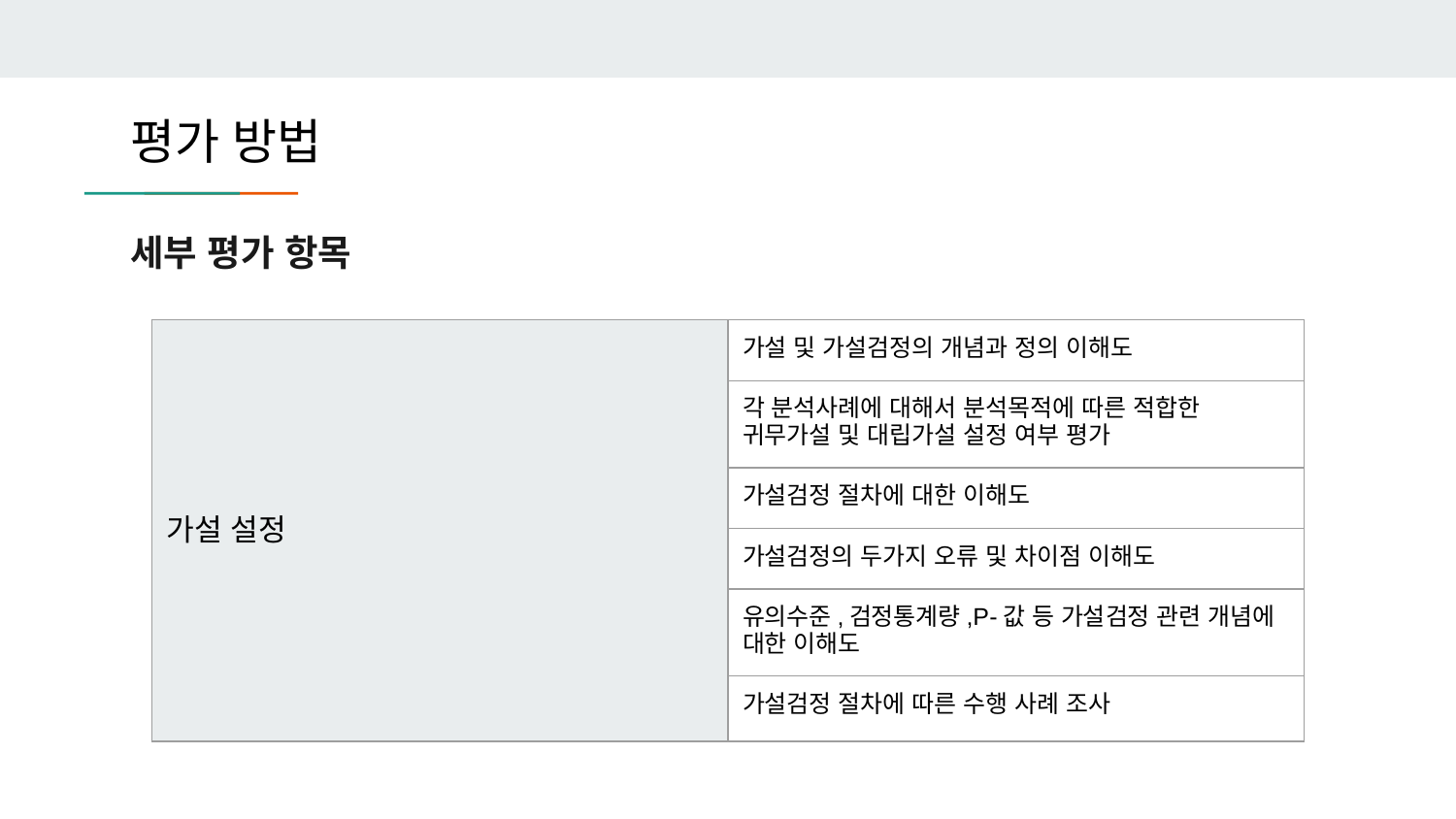

평가 방법
# 세부 평가 항목
| 가설 설정 | 가설 및 가설검정의 개념과 정의 이해도 |
| --- | --- |
|  | 각 분석사례에 대해서 분석목적에 따른 적합한 귀무가설 및 대립가설 설정 여부 평가 |
|  | 가설검정 절차에 대한 이해도 |
|  | 가설검정의 두가지 오류 및 차이점 이해도 |
|  | 유의수준,검정통계량,P-값 등 가설검정 관련 개념에 대한 이해도 |
|  | 가설검정 절차에 따른 수행 사례 조사 |